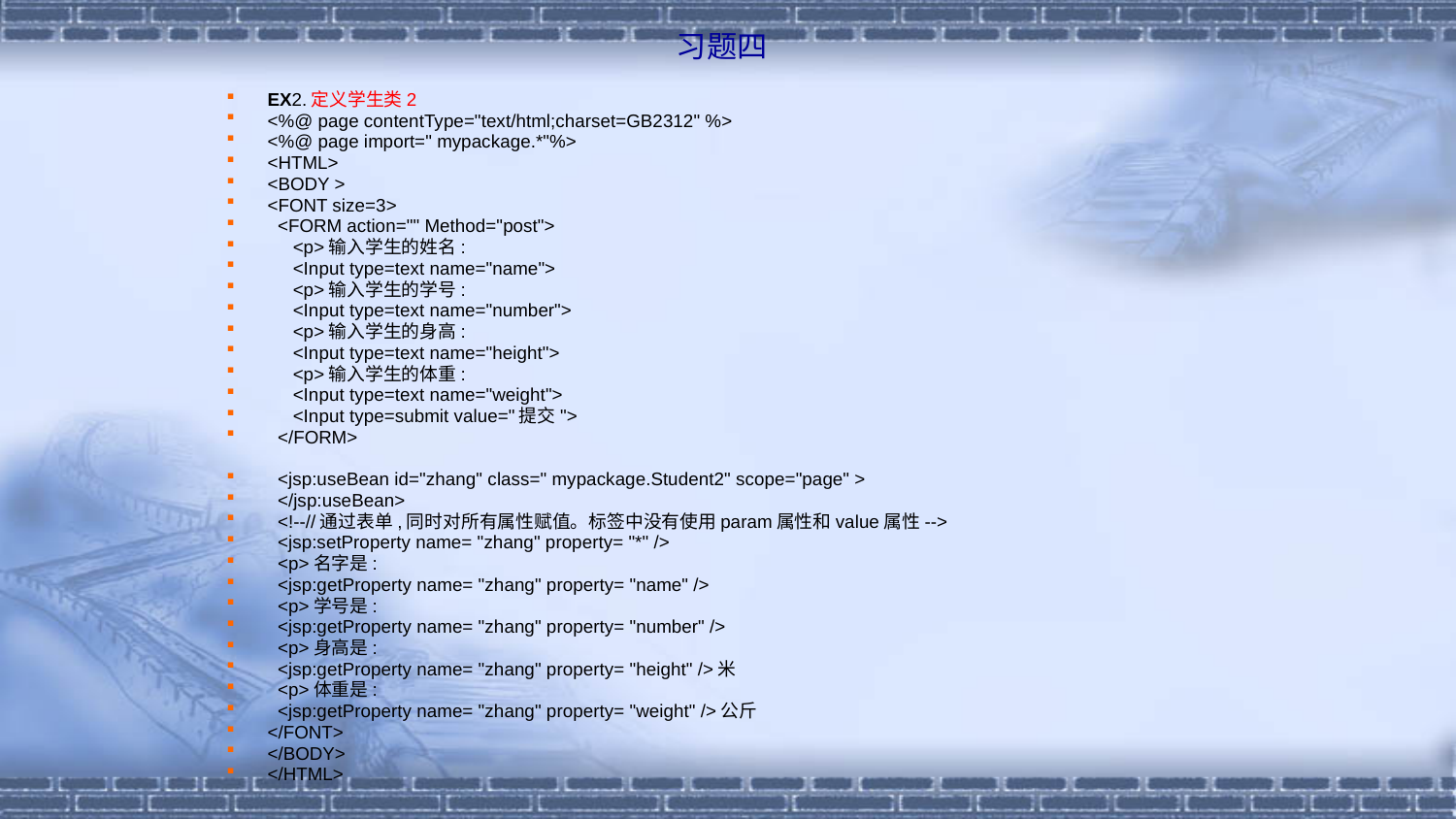

# 习题四
EX2.定义学生类2
<%@ page contentType="text/html;charset=GB2312" %>
<%@ page import=" mypackage.*"%>
<HTML>
<BODY >
<FONT size=3>
  <FORM action="" Method="post">
     <p>输入学生的姓名:
     <Input type=text name="name">
     <p>输入学生的学号:
     <Input type=text name="number">
     <p>输入学生的身高:
     <Input type=text name="height">
     <p>输入学生的体重:
     <Input type=text name="weight">
     <Input type=submit value="提交">
  </FORM>

  <jsp:useBean id="zhang" class=" mypackage.Student2" scope="page" >
  </jsp:useBean>
  <!--//通过表单,同时对所有属性赋值。标签中没有使用param属性和value属性-->
  <jsp:setProperty name= "zhang" property= "*" />
  <p>名字是:
  <jsp:getProperty name= "zhang" property= "name" />
  <p>学号是:
  <jsp:getProperty name= "zhang" property= "number" />
  <p>身高是:
  <jsp:getProperty name= "zhang" property= "height" />米
  <p>体重是:
  <jsp:getProperty name= "zhang" property= "weight" />公斤
</FONT>
</BODY>
</HTML>